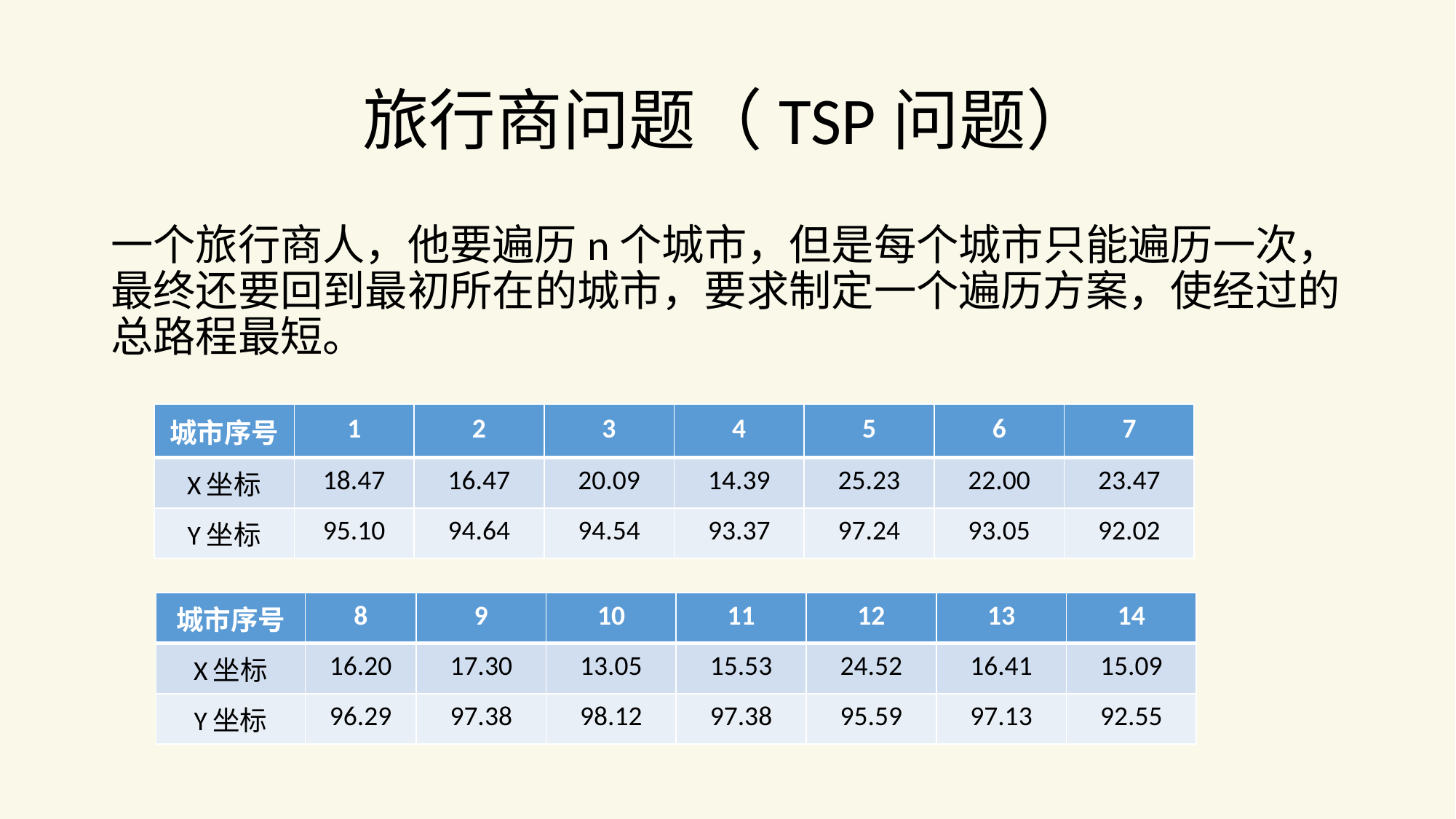

# 旅行商问题（TSP问题）
一个旅行商人，他要遍历n个城市，但是每个城市只能遍历一次，最终还要回到最初所在的城市，要求制定一个遍历方案，使经过的总路程最短。

| 城市序号 | 1 | 2 | 3 | 4 | 5 | 6 | 7 |
| --- | --- | --- | --- | --- | --- | --- | --- |
| X坐标 | 18.47 | 16.47 | 20.09 | 14.39 | 25.23 | 22.00 | 23.47 |
| Y坐标 | 95.10 | 94.64 | 94.54 | 93.37 | 97.24 | 93.05 | 92.02 |
| 城市序号 | 8 | 9 | 10 | 11 | 12 | 13 | 14 |
| --- | --- | --- | --- | --- | --- | --- | --- |
| X坐标 | 16.20 | 17.30 | 13.05 | 15.53 | 24.52 | 16.41 | 15.09 |
| Y坐标 | 96.29 | 97.38 | 98.12 | 97.38 | 95.59 | 97.13 | 92.55 |